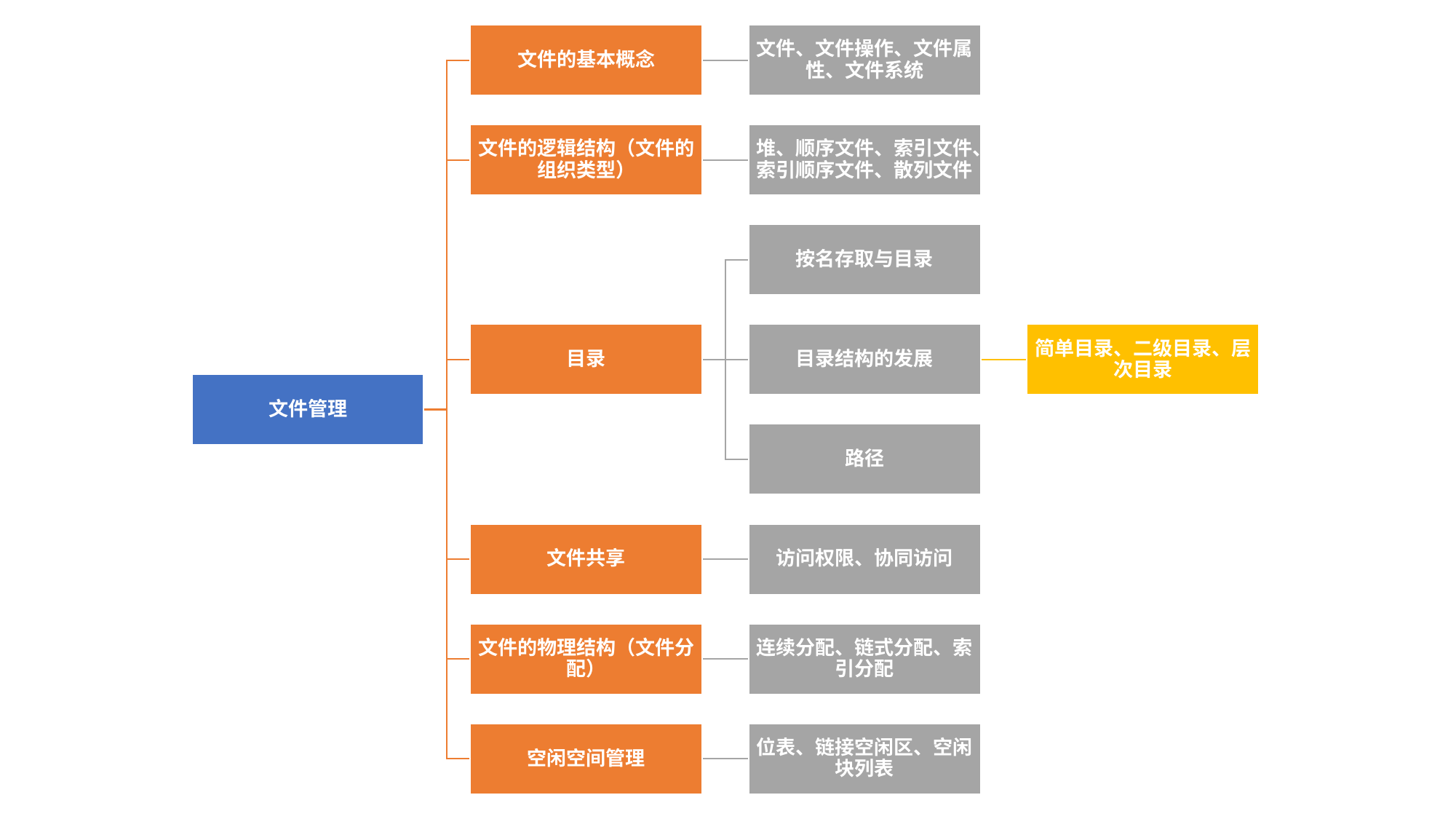

文件管理
文件的基本概念
文件、文件操作、文件属性、文件系统
文件的逻辑结构（文件的组织类型）
堆、顺序文件、索引文件、索引顺序文件、散列文件
目录
按名存取与目录
目录结构的发展
简单目录、二级目录、层次目录
路径
文件共享
访问权限、协同访问
文件的物理结构（文件分配）
连续分配、链式分配、索引分配
空闲空间管理
位表、链接空闲区、空闲块列表